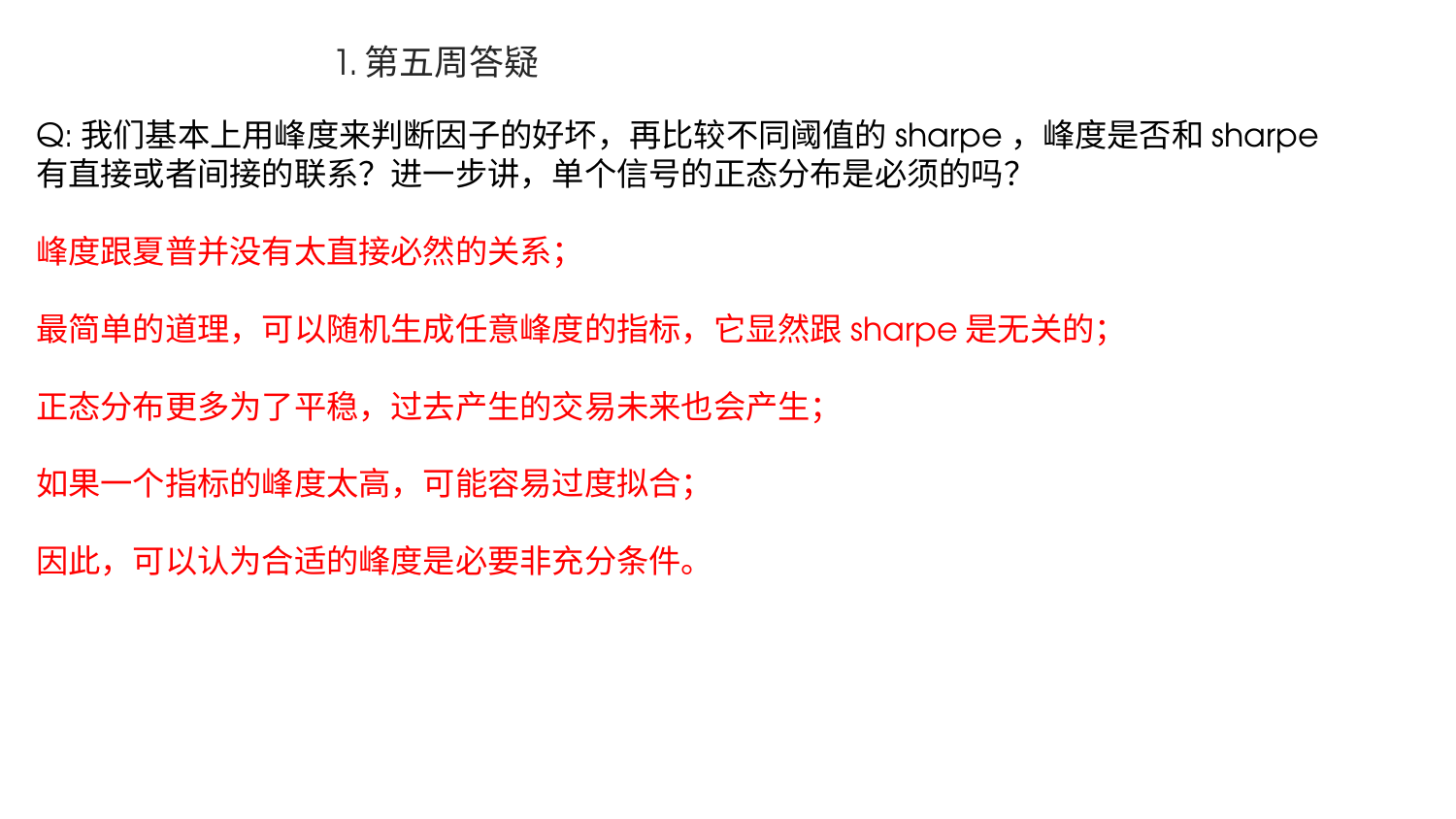

# 1.第五周答疑
Q:我们基本上用峰度来判断因子的好坏，再比较不同阈值的sharpe，峰度是否和sharpe有直接或者间接的联系？进一步讲，单个信号的正态分布是必须的吗？

峰度跟夏普并没有太直接必然的关系；

最简单的道理，可以随机生成任意峰度的指标，它显然跟sharpe是无关的；

正态分布更多为了平稳，过去产生的交易未来也会产生；

如果一个指标的峰度太高，可能容易过度拟合；

因此，可以认为合适的峰度是必要非充分条件。